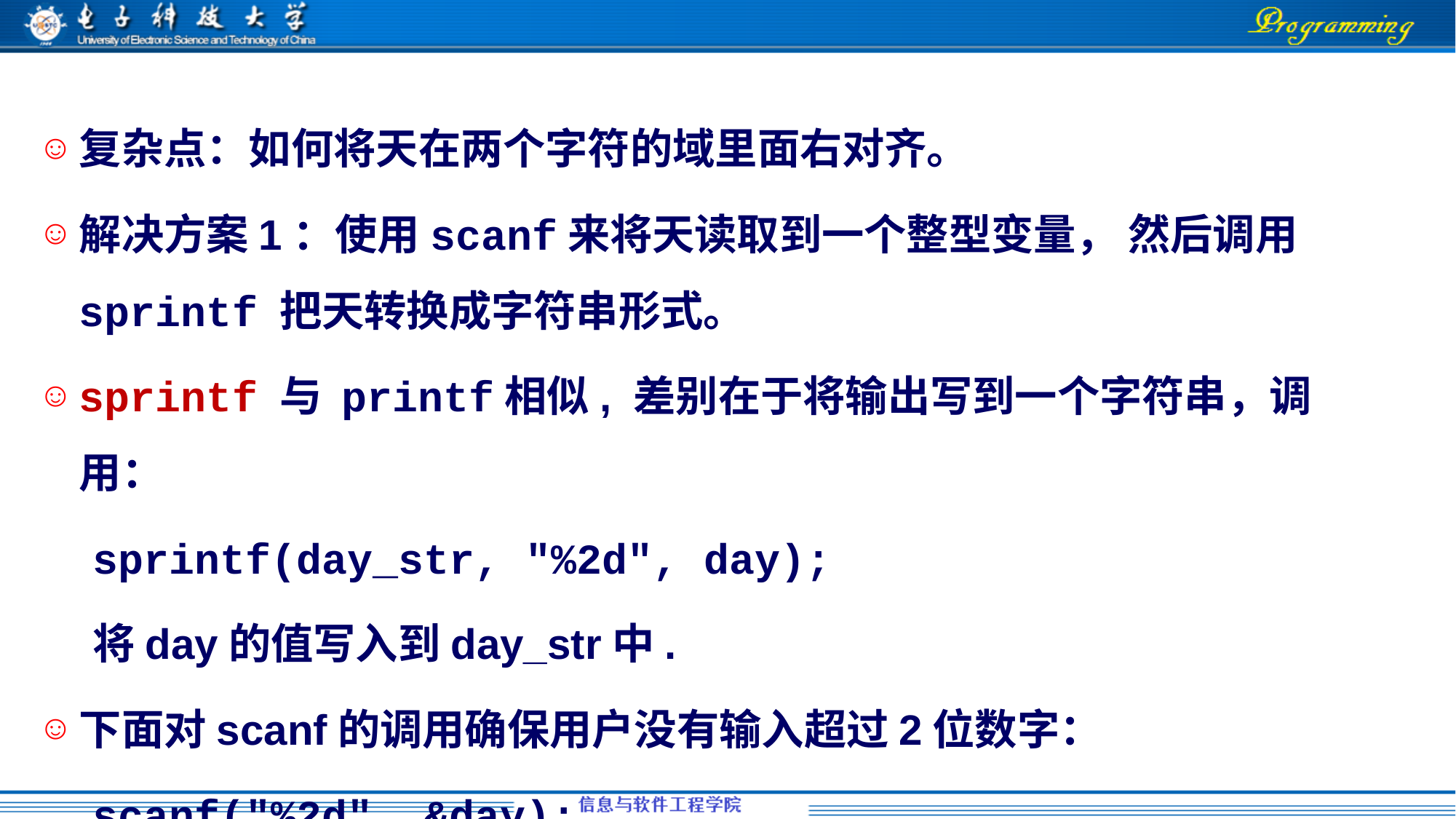

复杂点：如何将天在两个字符的域里面右对齐。
解决方案1：使用scanf来将天读取到一个整型变量， 然后调用 sprintf 把天转换成字符串形式。
sprintf 与 printf相似, 差别在于将输出写到一个字符串，调用：
sprintf(day_str, "%2d", day);
将day的值写入到day_str中.
下面对scanf的调用确保用户没有输入超过2位数字：
scanf("%2d", &day);